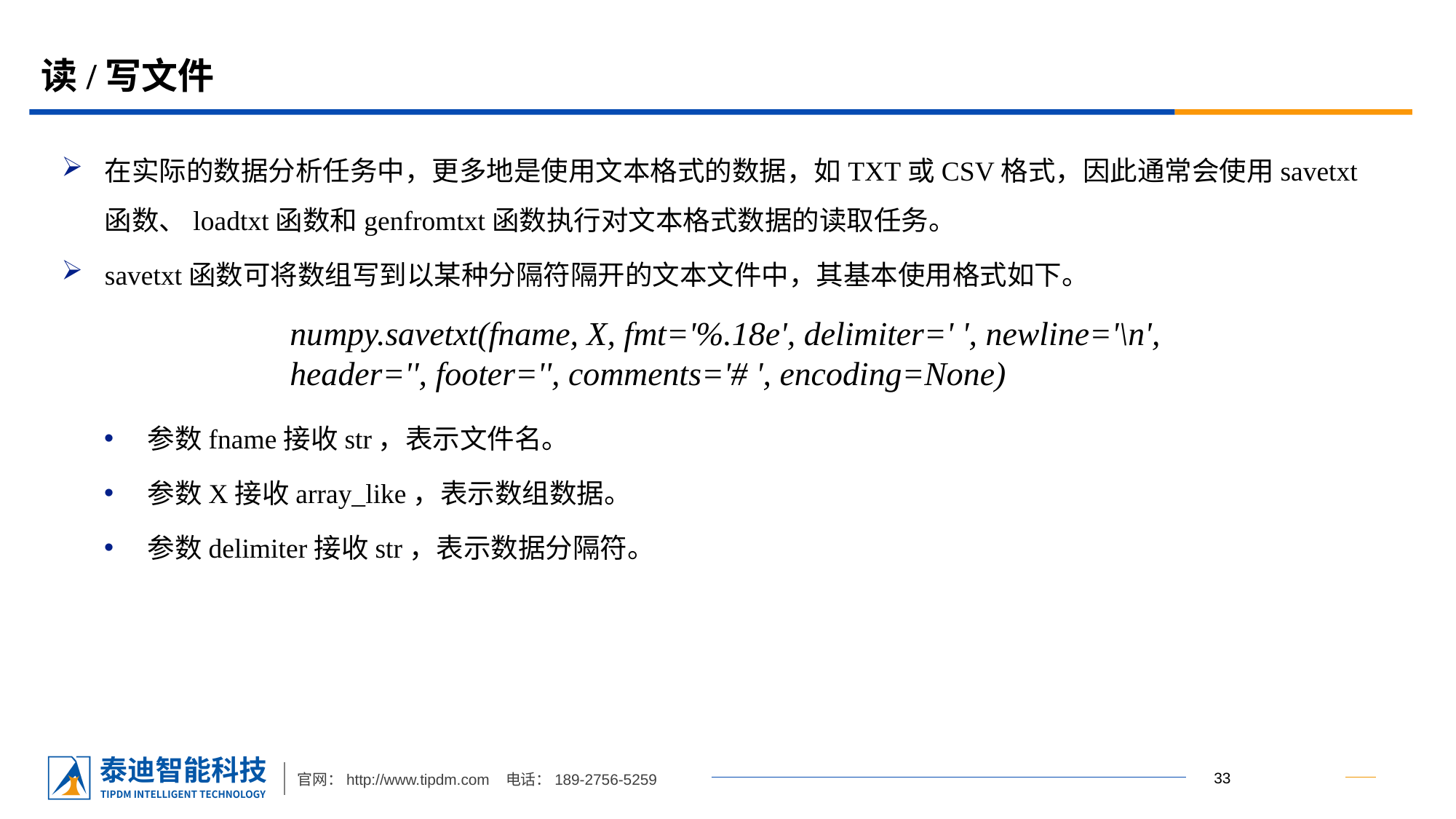

# 读/写文件
在实际的数据分析任务中，更多地是使用文本格式的数据，如TXT或CSV格式，因此通常会使用savetxt函数、loadtxt函数和genfromtxt函数执行对文本格式数据的读取任务。
savetxt函数可将数组写到以某种分隔符隔开的文本文件中，其基本使用格式如下。

参数fname接收str，表示文件名。
参数X接收array_like，表示数组数据。
参数delimiter接收str，表示数据分隔符。

numpy.savetxt(fname, X, fmt='%.18e', delimiter=' ', newline='\n', header='', footer='', comments='# ', encoding=None)